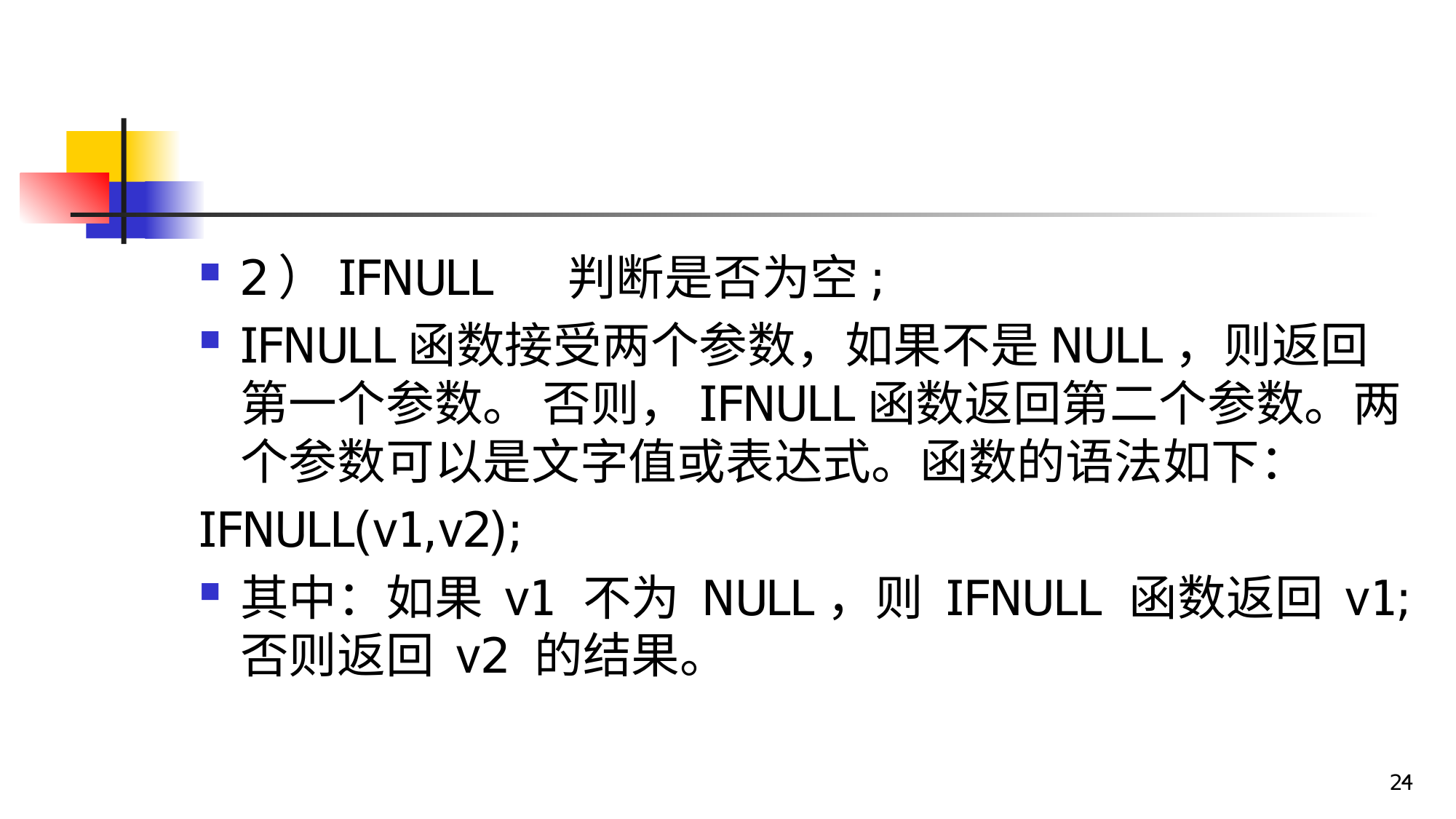

#
2）IFNULL	判断是否为空;
IFNULL函数接受两个参数，如果不是NULL，则返回第一个参数。 否则，IFNULL函数返回第二个参数。两个参数可以是文字值或表达式。函数的语法如下：
IFNULL(v1,v2);
其中：如果 v1 不为 NULL，则 IFNULL 函数返回 v1; 否则返回 v2 的结果。
24